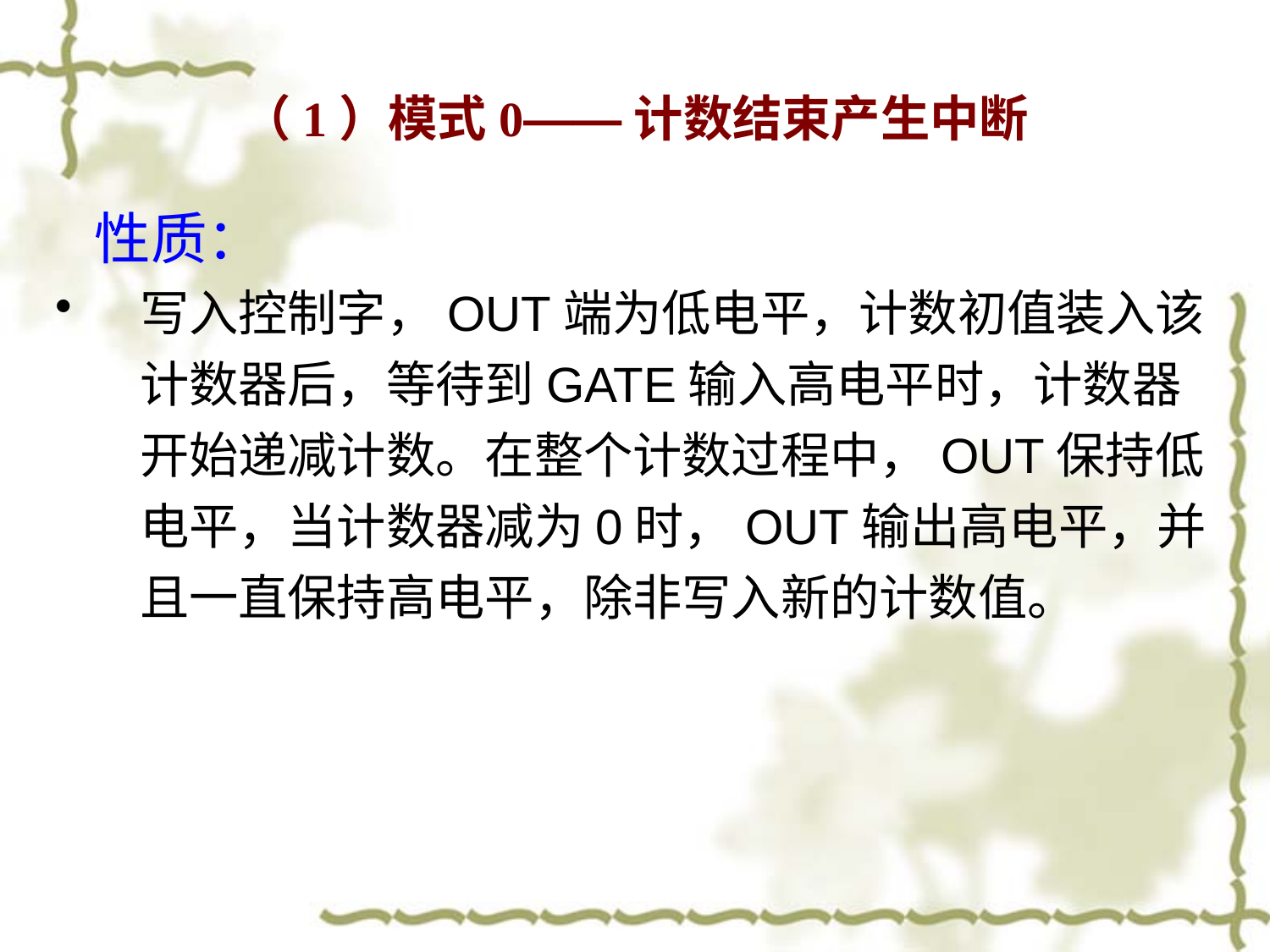

# （1）模式0——计数结束产生中断
  性质：
写入控制字，OUT端为低电平，计数初值装入该计数器后，等待到GATE输入高电平时，计数器开始递减计数。在整个计数过程中，OUT保持低电平，当计数器减为0时，OUT输出高电平，并且一直保持高电平，除非写入新的计数值。